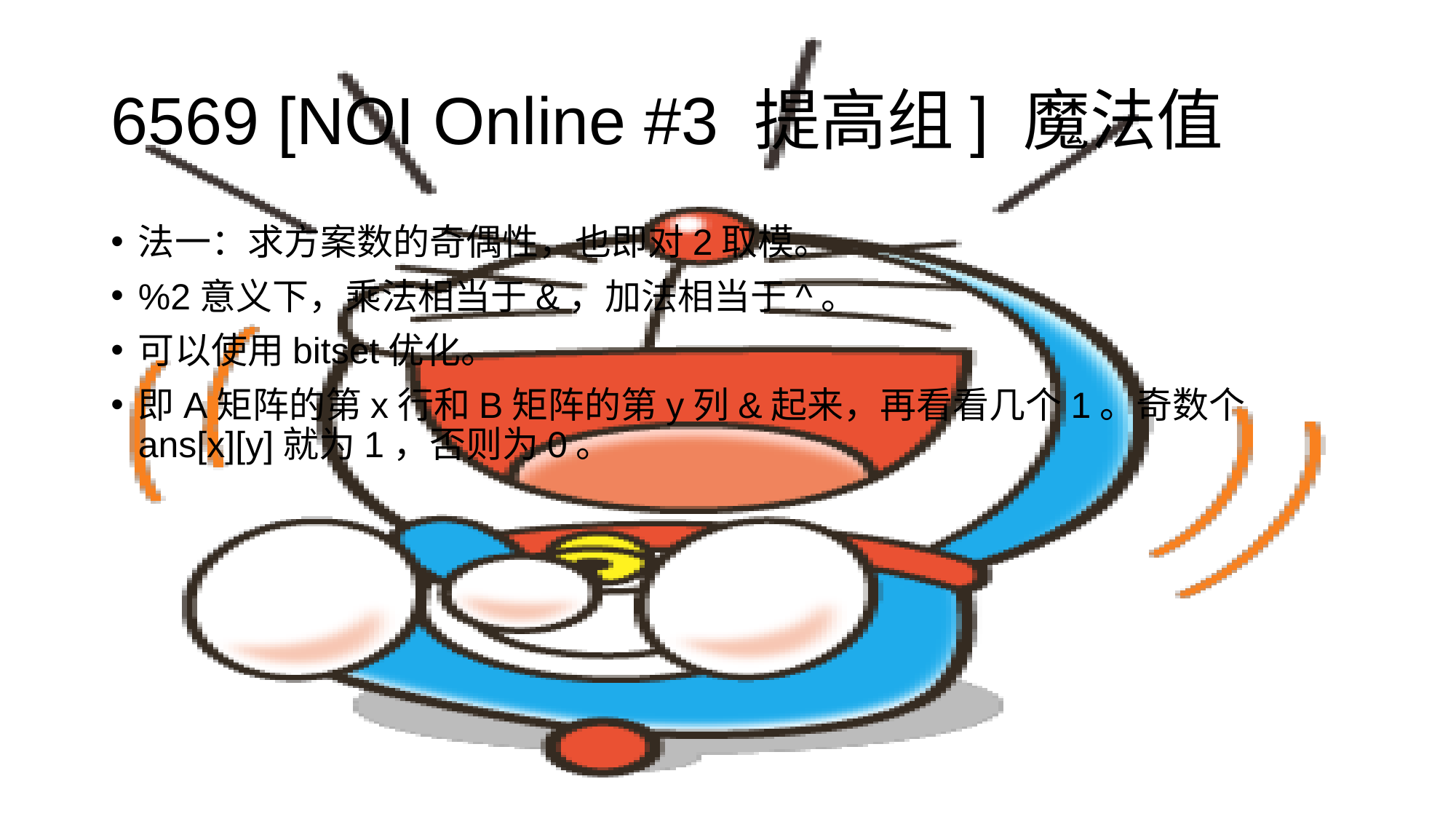

# 6569 [NOI Online #3 提高组] 魔法值
法一：求方案数的奇偶性，也即对2取模。
%2意义下，乘法相当于&，加法相当于^。
可以使用bitset优化。
即A矩阵的第x行和B矩阵的第y列&起来，再看看几个1。奇数个ans[x][y]就为1，否则为0。